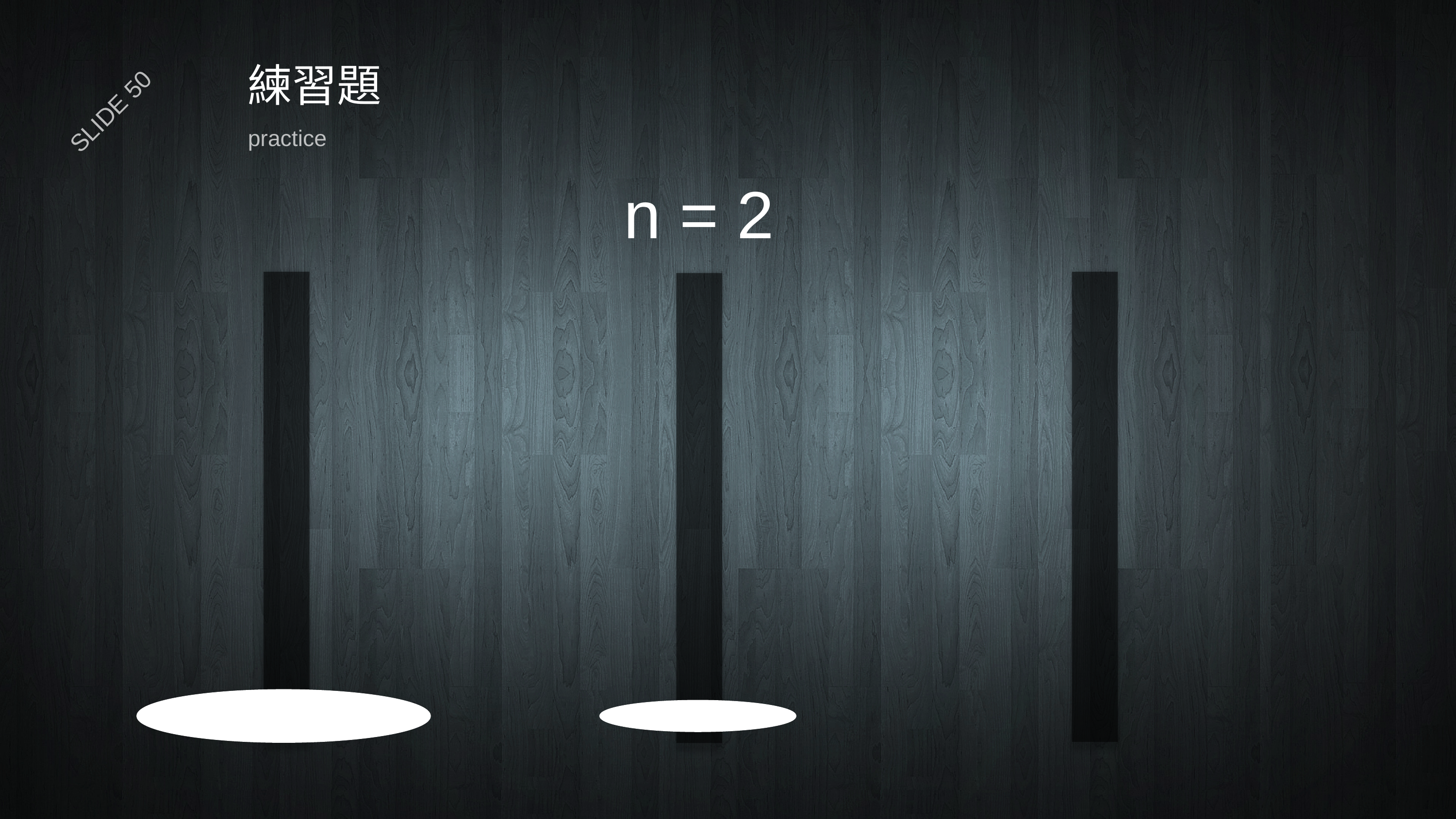

# 練習題
SLIDE 50
practice

n = 2